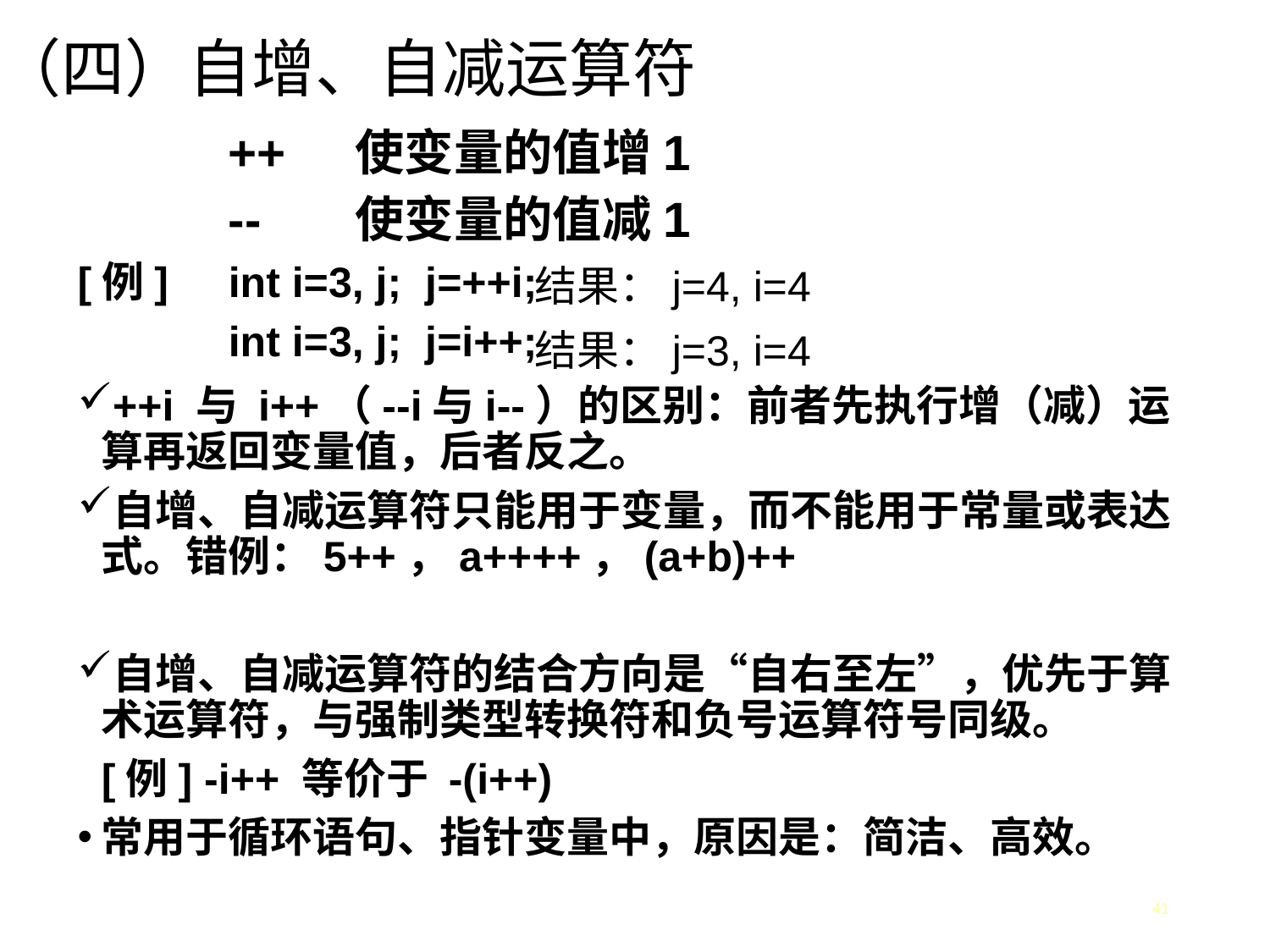

# （四）自增、自减运算符
		++	使变量的值增1
 		--	使变量的值减1
[例] 	int i=3, j;  j=++i;
        	int i=3, j;  j=i++;
++i 与 i++（--i与i--）的区别：前者先执行增（减）运算再返回变量值，后者反之。
自增、自减运算符只能用于变量，而不能用于常量或表达式。错例：5++，a++++，(a+b)++

自增、自减运算符的结合方向是“自右至左”，优先于算术运算符，与强制类型转换符和负号运算符号同级。
	[例] -i++ 等价于 -(i++)
常用于循环语句、指针变量中，原因是：简洁、高效。
结果：j=4, i=4
结果：j=3, i=4
41